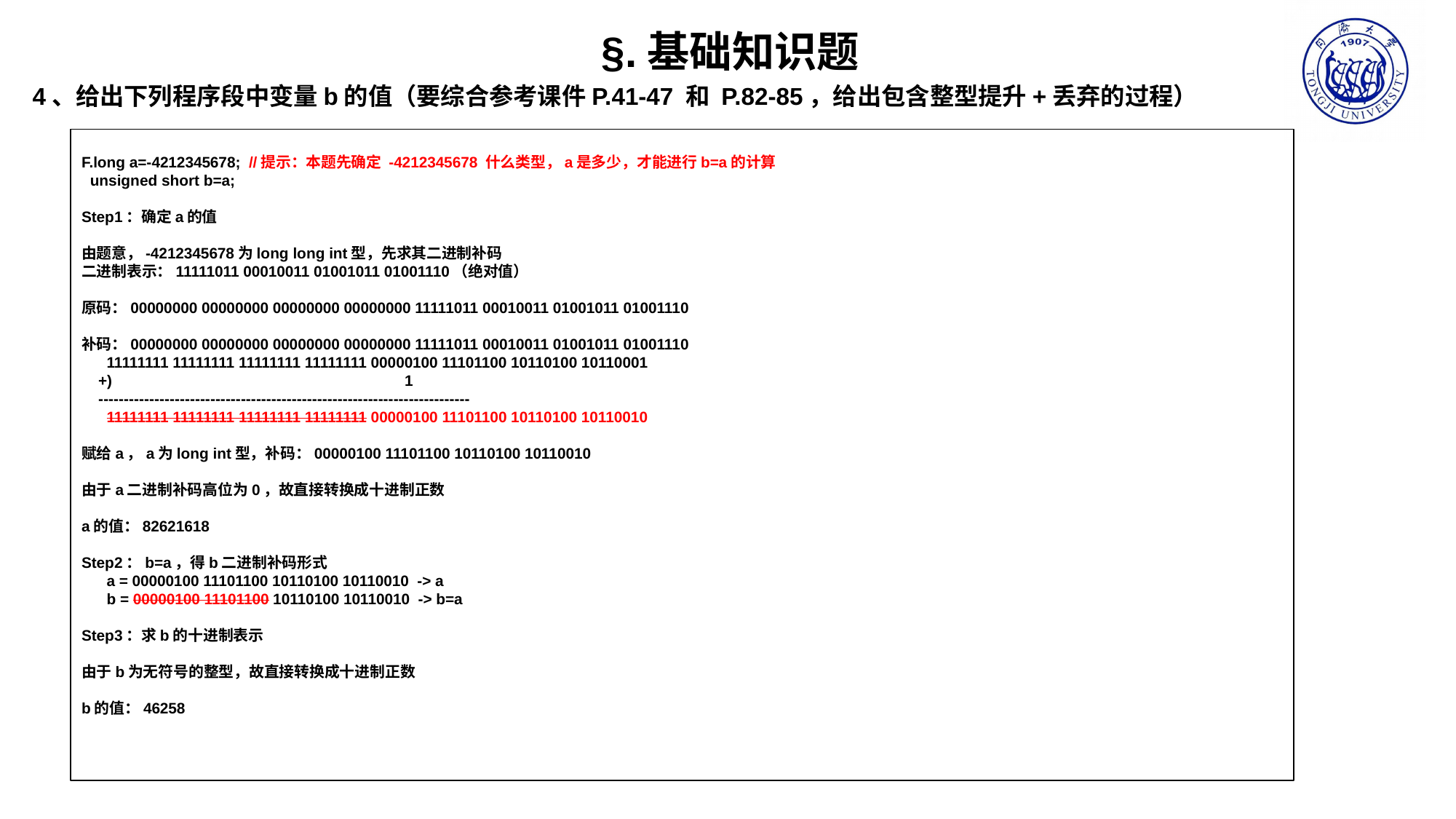

§.基础知识题
4、给出下列程序段中变量b的值（要综合参考课件P.41-47 和 P.82-85，给出包含整型提升+丢弃的过程）

F.long a=-4212345678;  //提示：本题先确定 -4212345678 什么类型，a是多少，才能进行b=a的计算
  unsigned short b=a;

Step1：确定a的值

由题意，-4212345678为long long int型，先求其二进制补码
二进制表示：11111011 00010011 01001011 01001110（绝对值）

原码：00000000 00000000 00000000 00000000 11111011 00010011 01001011 01001110

补码：00000000 00000000 00000000 00000000 11111011 00010011 01001011 01001110
      11111111 11111111 11111111 11111111 00000100 11101100 10110100 10110001
    +)                                                                      1
    -------------------------------------------------------------------------
      11111111 11111111 11111111 11111111 00000100 11101100 10110100 10110010

赋给a，a为long int型，补码：00000100 11101100 10110100 10110010

由于a二进制补码高位为0，故直接转换成十进制正数

a的值：82621618

Step2：b=a，得b二进制补码形式
      a = 00000100 11101100 10110100 10110010  -> a
      b = 00000100 11101100 10110100 10110010  -> b=a

Step3：求b的十进制表示

由于b为无符号的整型，故直接转换成十进制正数

b的值：46258